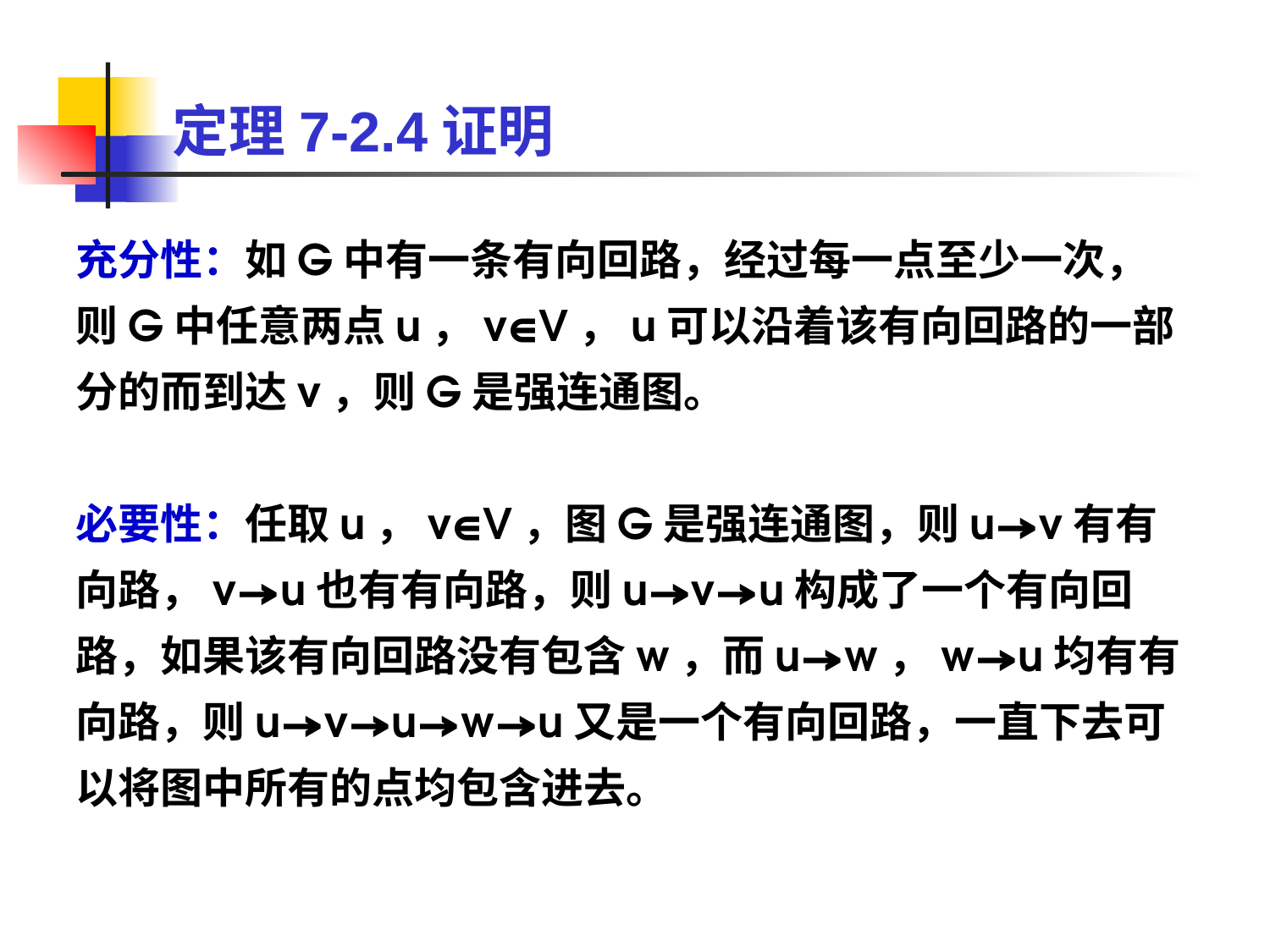

# 定理7-2.4证明
充分性：如G中有一条有向回路，经过每一点至少一次，则G中任意两点u，v∈V，u可以沿着该有向回路的一部分的而到达v，则G是强连通图。
必要性：任取u，v∈V，图G是强连通图，则u→v有有向路，v→u也有有向路，则u→v→u构成了一个有向回路，如果该有向回路没有包含w，而u→w，w→u均有有向路，则u→v→u→w→u又是一个有向回路，一直下去可以将图中所有的点均包含进去。
56